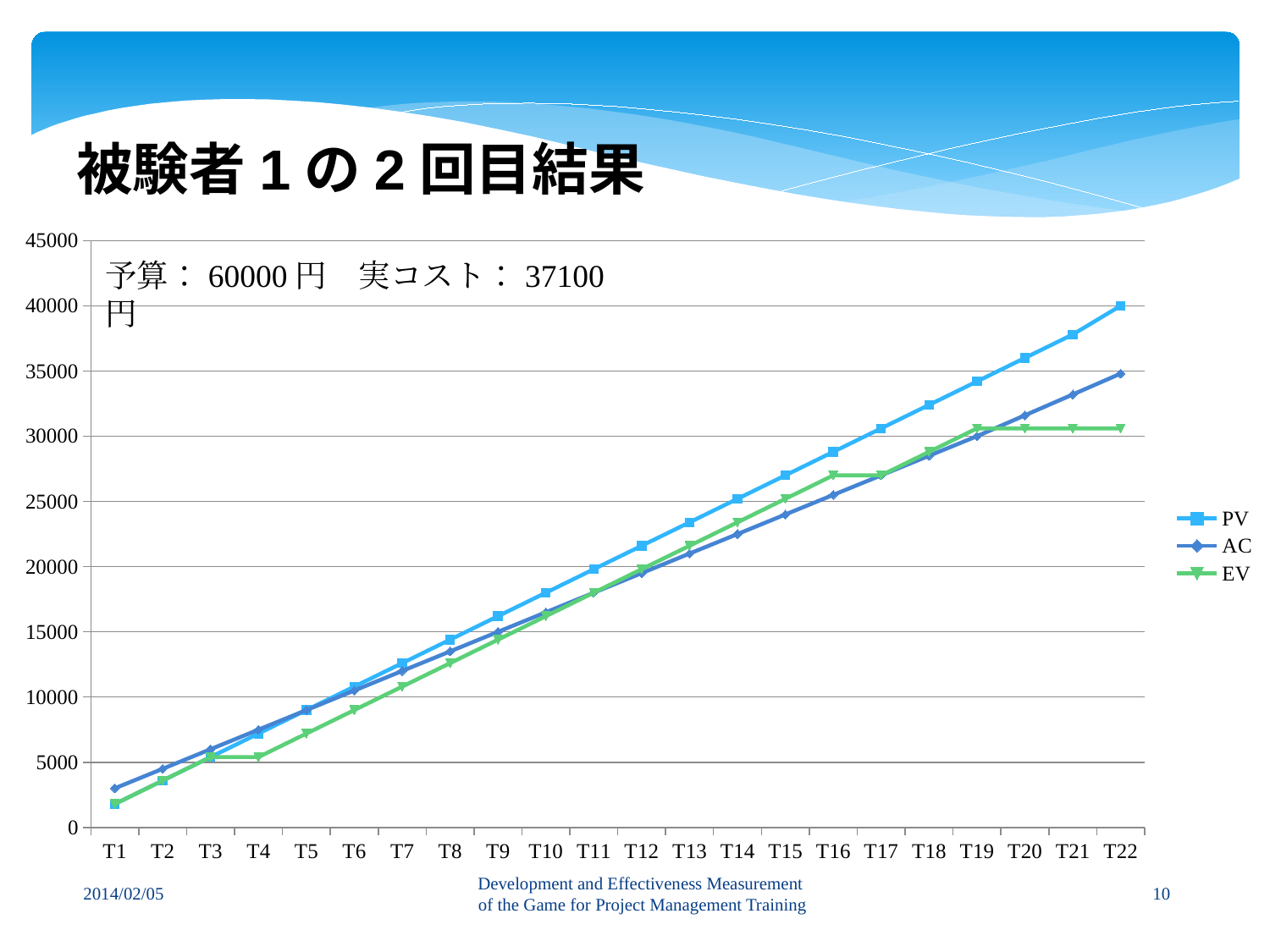

被験者1の2回目結果

### Chart

| Category | PV | AC | EV |
|---|---|---|---|
| T1 | 1800.0 | 3000.0 | 1800.0 |
| T2 | 3600.0 | 4500.0 | 3600.0 |
| T3 | 5400.0 | 6000.0 | 5400.0 |
| T4 | 7200.0 | 7500.0 | 5400.0 |
| T5 | 9000.0 | 9000.0 | 7200.0 |
| T6 | 10800.0 | 10500.0 | 9000.0 |
| T7 | 12600.0 | 12000.0 | 10800.0 |
| T8 | 14400.0 | 13500.0 | 12600.0 |
| T9 | 16200.0 | 15000.0 | 14400.0 |
| T10 | 18000.0 | 16500.0 | 16200.0 |
| T11 | 19800.0 | 18000.0 | 18000.0 |
| T12 | 21600.0 | 19500.0 | 19800.0 |
| T13 | 23400.0 | 21000.0 | 21600.0 |
| T14 | 25200.0 | 22500.0 | 23400.0 |
| T15 | 27000.0 | 24000.0 | 25200.0 |
| T16 | 28800.0 | 25500.0 | 27000.0 |
| T17 | 30600.0 | 27000.0 | 27000.0 |
| T18 | 32400.0 | 28500.0 | 28800.0 |
| T19 | 34200.0 | 30000.0 | 30600.0 |
| T20 | 36000.0 | 31600.0 | 30600.0 |
| T21 | 37800.0 | 33200.0 | 30600.0 |
| T22 | 40000.0 | 34800.0 | 30600.0 |
予算：60000円　実コスト：37100円
10
2014/02/05
Development and Effectiveness Measurement
of the Game for Project Management Training